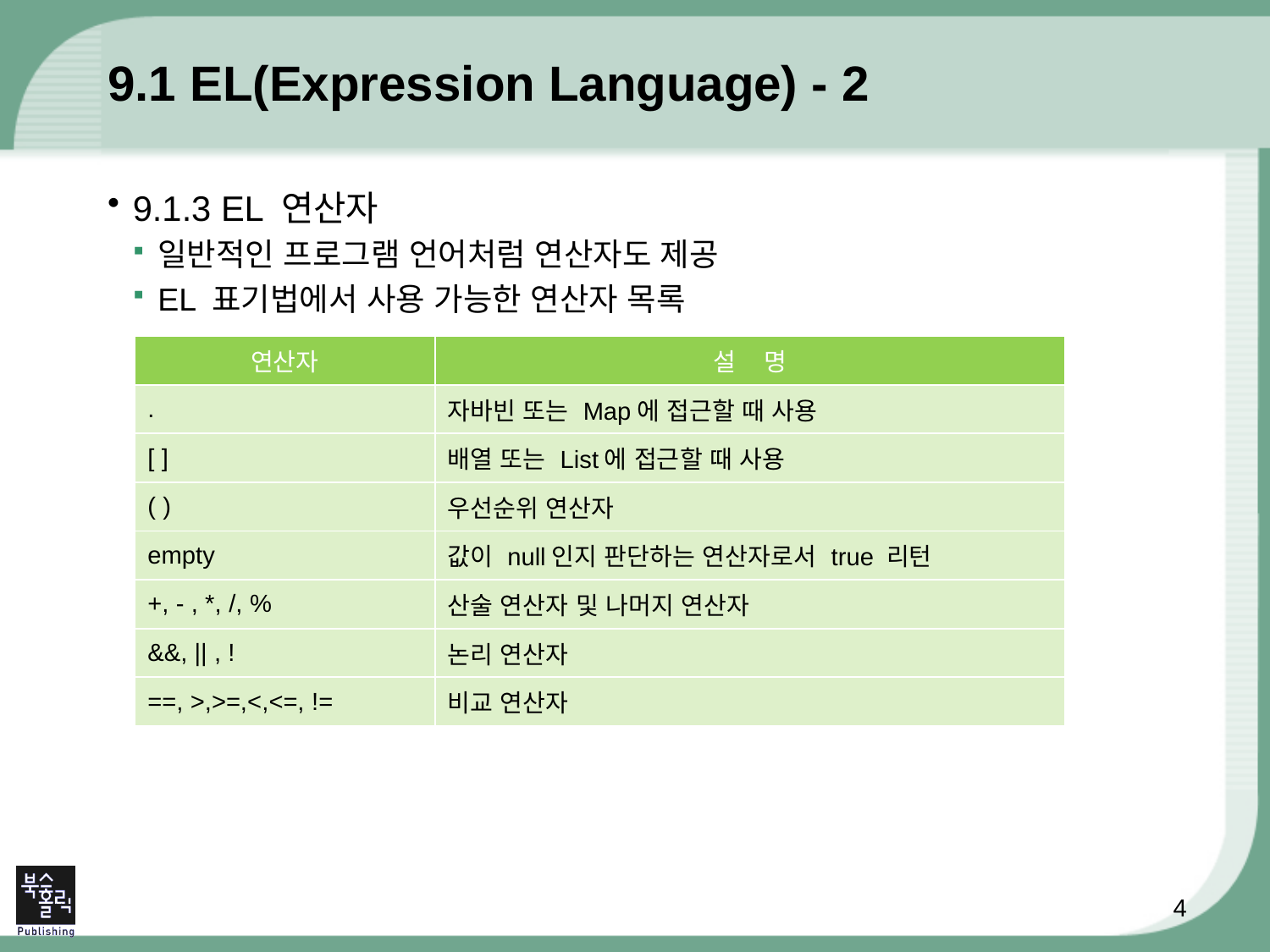

# 9.1 EL(Expression Language) - 2
9.1.3 EL 연산자
일반적인 프로그램 언어처럼 연산자도 제공
EL 표기법에서 사용 가능한 연산자 목록
| 연산자 | 설 명 |
| --- | --- |
| . | 자바빈 또는 Map에 접근할 때 사용 |
| [ ] | 배열 또는 List에 접근할 때 사용 |
| ( ) | 우선순위 연산자 |
| empty | 값이 null인지 판단하는 연산자로서 true 리턴 |
| +, - , \*, /, % | 산술 연산자 및 나머지 연산자 |
| &&, || , ! | 논리 연산자 |
| ==, >,>=,<,<=, != | 비교 연산자 |
4